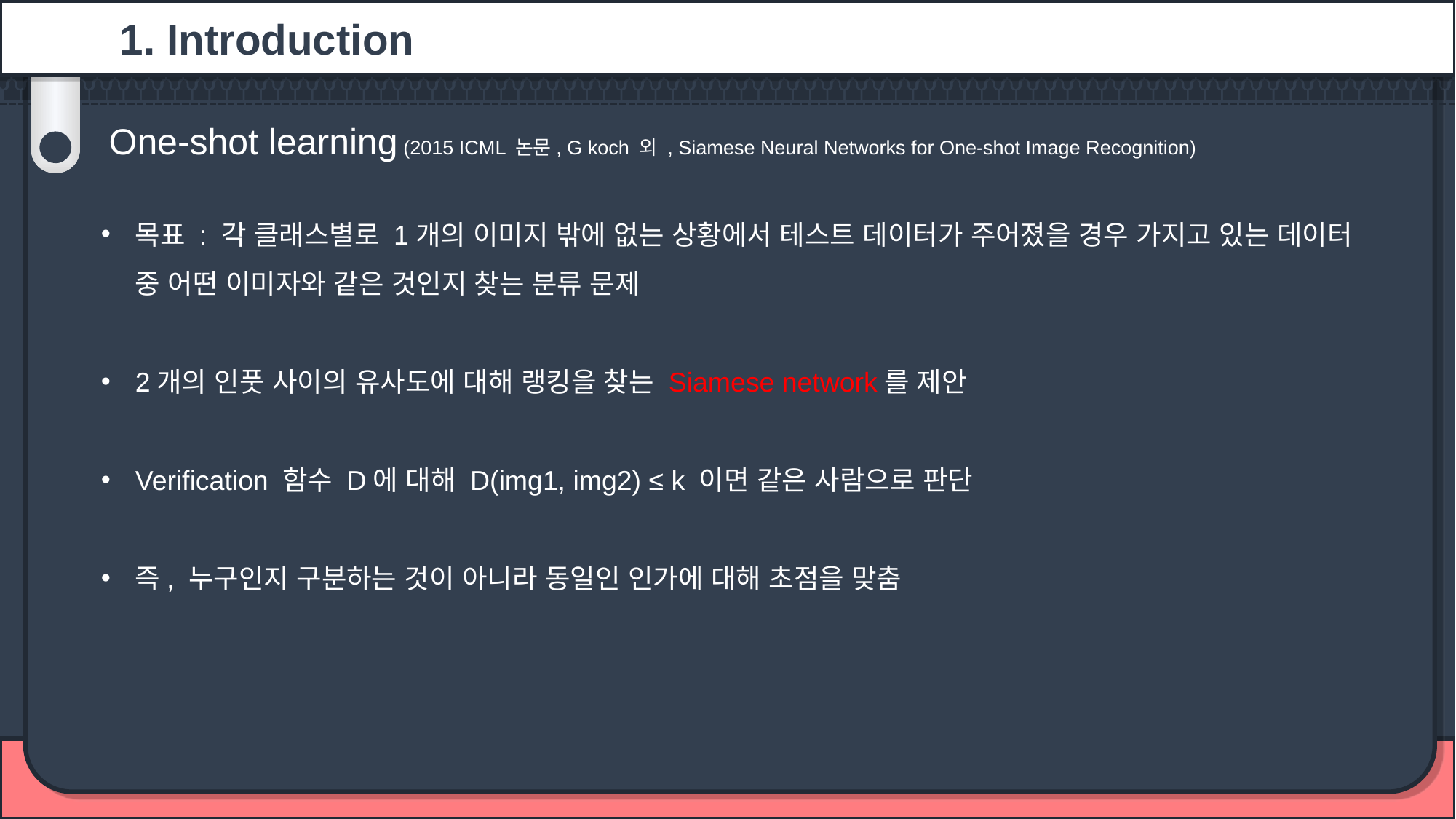

1. Introduction

One-shot learning (2015 ICML 논문, G koch 외 , Siamese Neural Networks for One-shot Image Recognition)
목표 : 각 클래스별로 1개의 이미지 밖에 없는 상황에서 테스트 데이터가 주어졌을 경우 가지고 있는 데이터 중 어떤 이미자와 같은 것인지 찾는 분류 문제

2개의 인풋 사이의 유사도에 대해 랭킹을 찾는 Siamese network를 제안

Verification 함수 D에 대해 D(img1, img2) ≤ k 이면 같은 사람으로 판단

즉, 누구인지 구분하는 것이 아니라 동일인 인가에 대해 초점을 맞춤